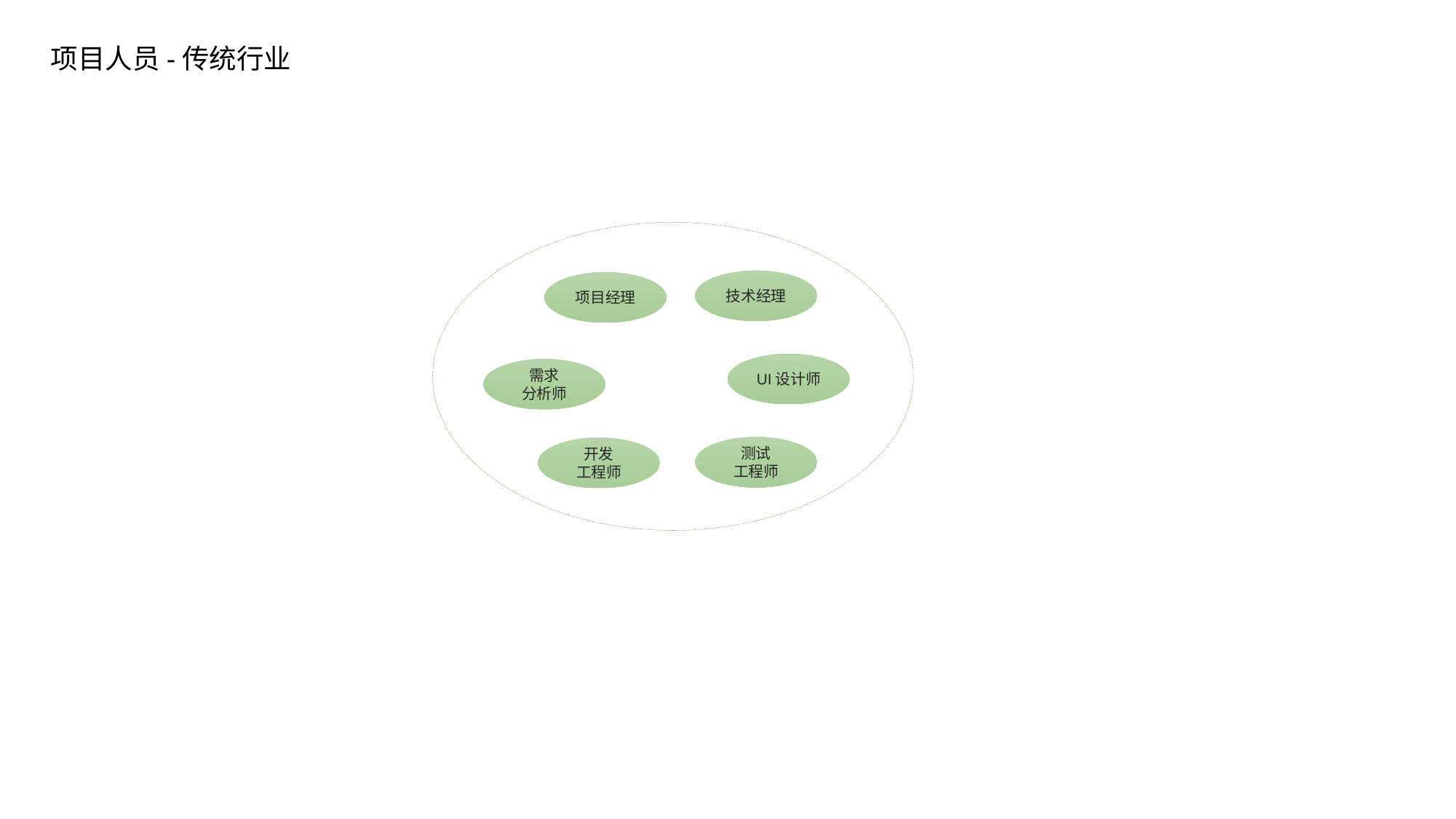

项目人员-传统行业

技术经理
项目经理
UI设计师
需求
分析师
测试
工程师
开发
工程师